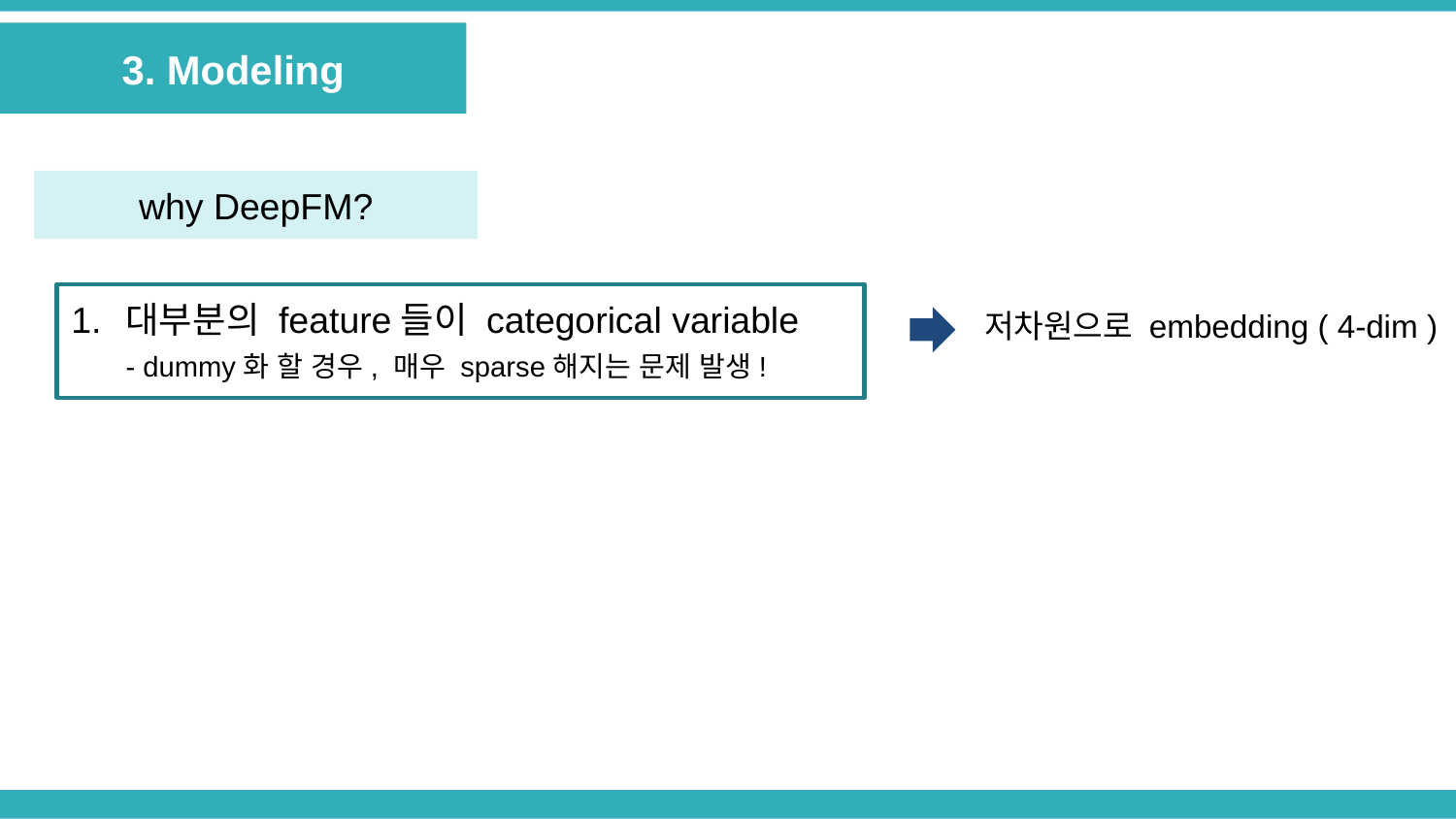

3. Modeling
why DeepFM?
대부분의 feature들이 categorical variable
- dummy화 할 경우, 매우 sparse해지는 문제 발생!
저차원으로 embedding ( 4-dim )